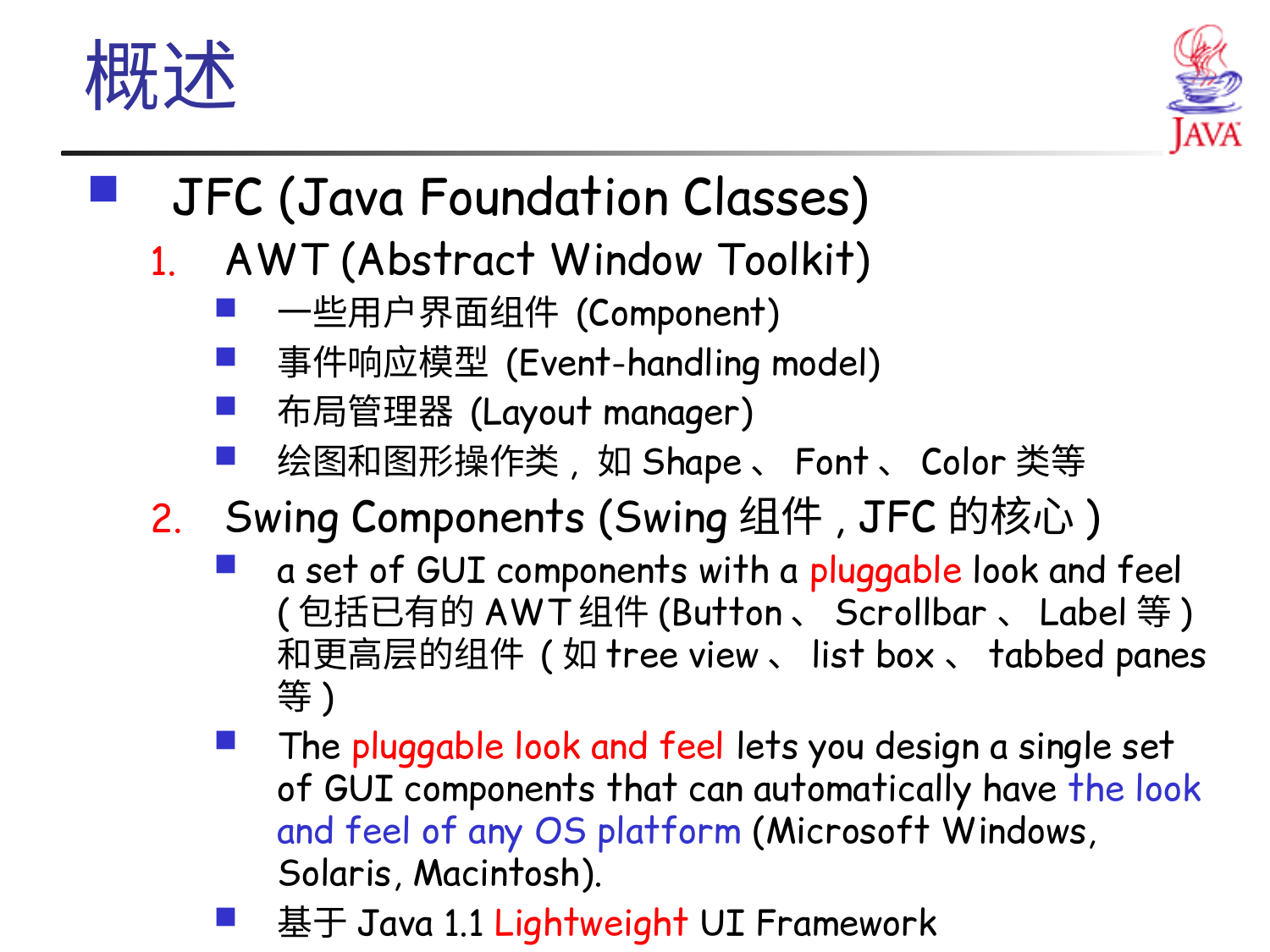

概述
JFC (Java Foundation Classes)
AWT (Abstract Window Toolkit)
一些用户界面组件 (Component)
事件响应模型 (Event-handling model)
布局管理器 (Layout manager)
绘图和图形操作类, 如Shape、Font、Color类等
Swing Components (Swing组件, JFC的核心)
a set of GUI components with a pluggable look and feel (包括已有的AWT组件(Button、Scrollbar、Label等)和更高层的组件 (如tree view、list box、tabbed panes等)
The pluggable look and feel lets you design a single set of GUI components that can automatically have the look and feel of any OS platform (Microsoft Windows, Solaris, Macintosh).
基于Java 1.1 Lightweight UI Framework